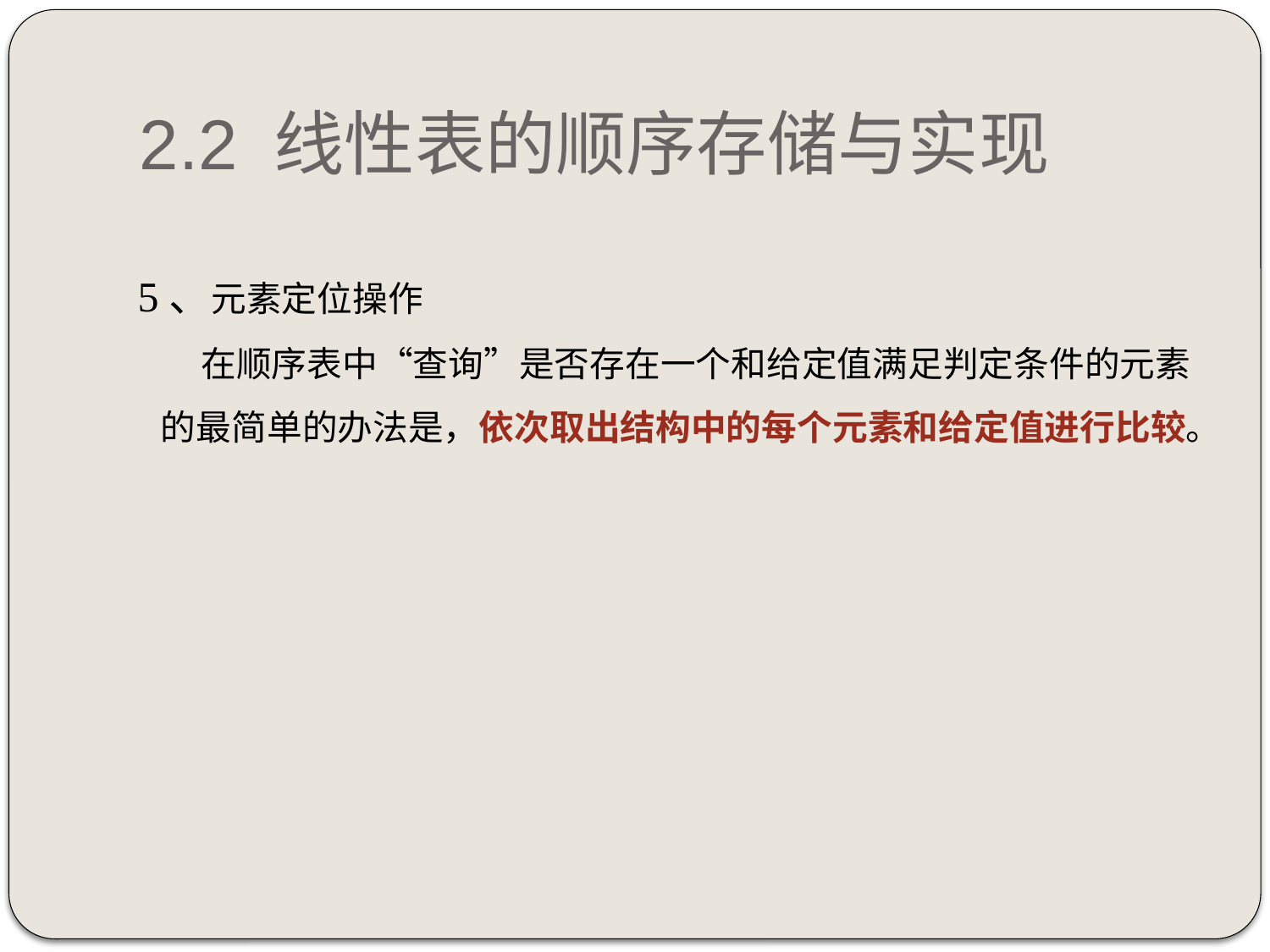

# 2.2 线性表的顺序存储与实现
5、元素定位操作
在顺序表中“查询”是否存在一个和给定值满足判定条件的元素的最简单的办法是，依次取出结构中的每个元素和给定值进行比较。